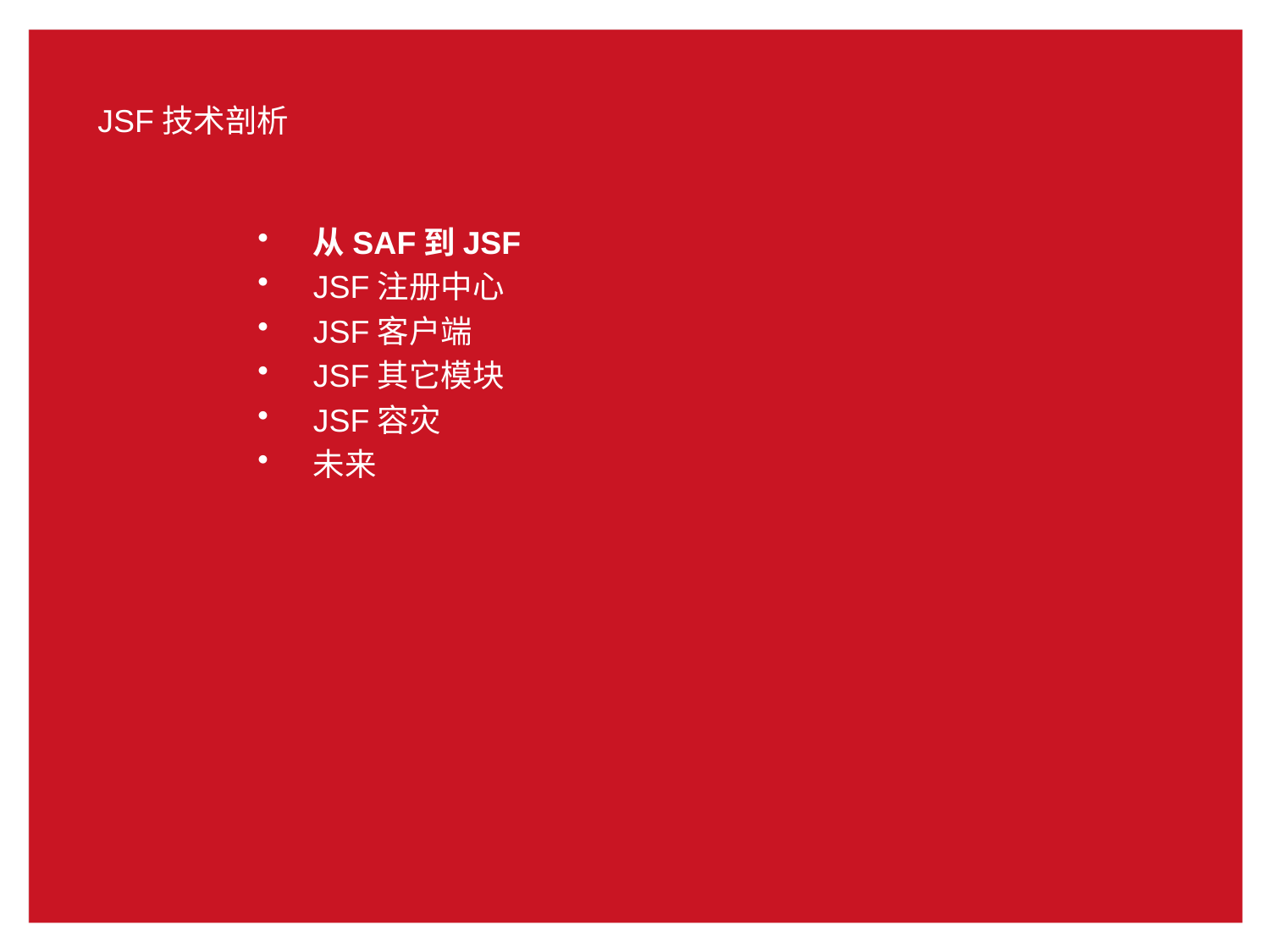

JSF技术剖析
从SAF到JSF
JSF注册中心
JSF客户端
JSF其它模块
JSF容灾
未来